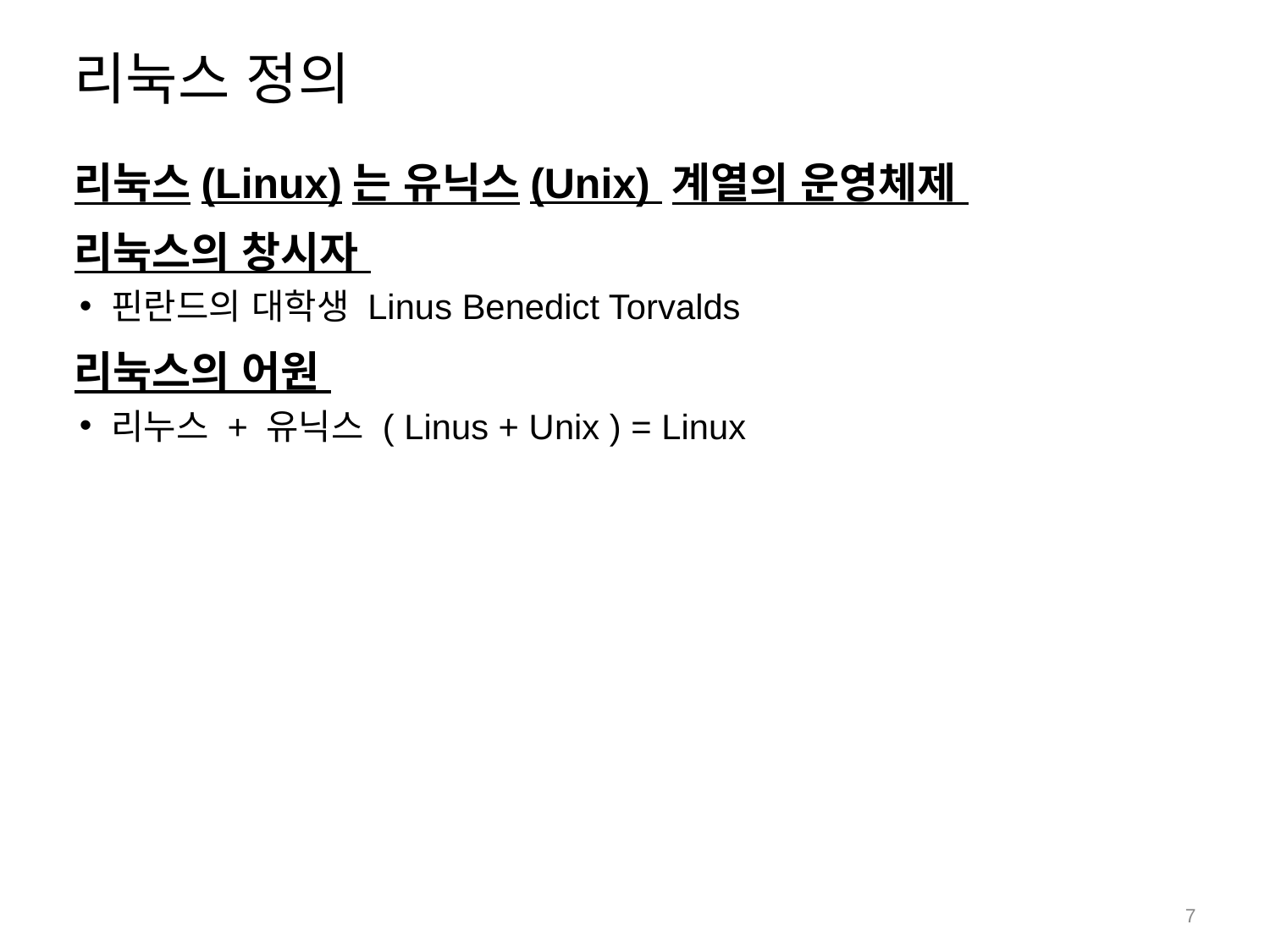

# 리눅스 정의
리눅스(Linux)는 유닉스(Unix) 계열의 운영체제
리눅스의 창시자
핀란드의 대학생 Linus Benedict Torvalds
리눅스의 어원
리누스 + 유닉스 ( Linus + Unix ) = Linux
7